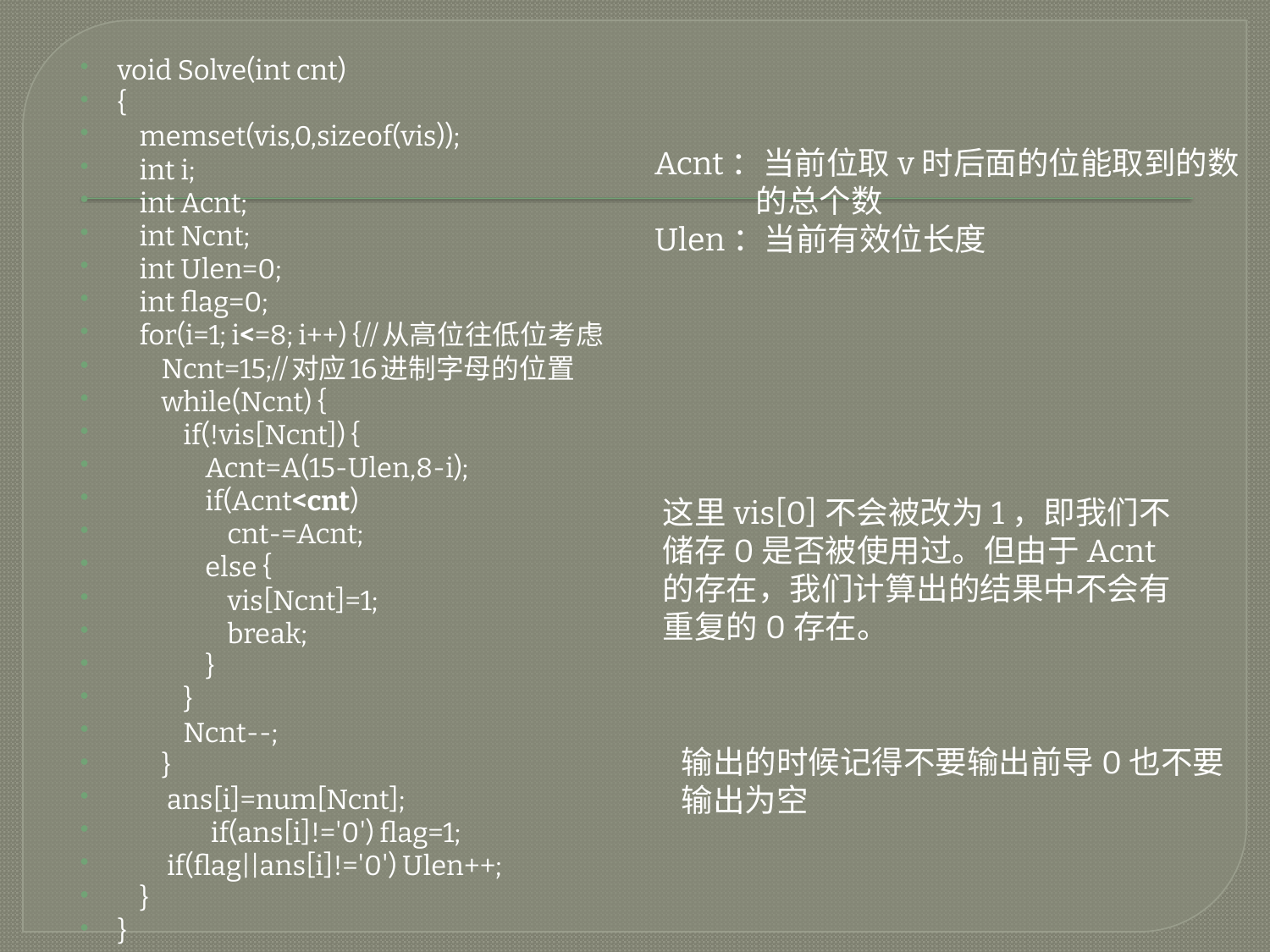

void Solve(int cnt)
{
    memset(vis,0,sizeof(vis));
    int i;
    int Acnt;
    int Ncnt;
    int Ulen=0;
    int flag=0;
    for(i=1; i<=8; i++) {//从高位往低位考虑
        Ncnt=15;//对应16进制字母的位置
        while(Ncnt) {
            if(!vis[Ncnt]) {
                Acnt=A(15-Ulen,8-i);
                if(Acnt<cnt)
                    cnt-=Acnt;
                else {
                    vis[Ncnt]=1;
                    break;
                }
            }
            Ncnt--;
        }
         ans[i]=num[Ncnt];
                 if(ans[i]!='0') flag=1;
         if(flag||ans[i]!='0') Ulen++;
    }
}

Acnt：当前位取v时后面的位能取到的数
             的总个数
Ulen：当前有效位长度
这里vis[0]不会被改为1，即我们不储存0是否被使用过。但由于Acnt的存在，我们计算出的结果中不会有重复的0存在。
输出的时候记得不要输出前导0也不要
输出为空